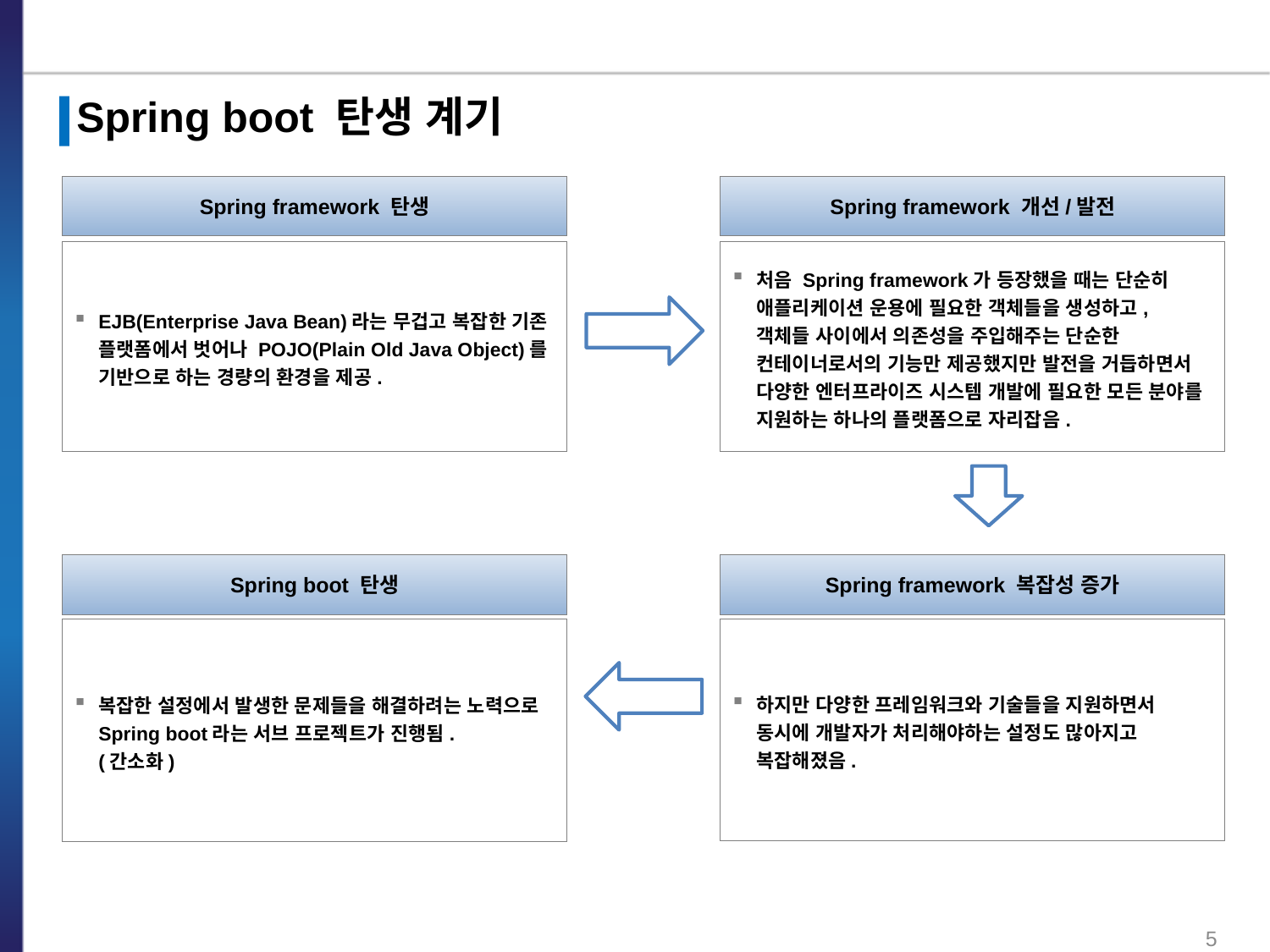

Spring boot 탄생 계기

Spring framework 탄생
Spring framework 개선/발전
EJB(Enterprise Java Bean)라는 무겁고 복잡한 기존 플랫폼에서 벗어나 POJO(Plain Old Java Object)를 기반으로 하는 경량의 환경을 제공.
처음 Spring framework가 등장했을 때는 단순히 애플리케이션 운용에 필요한 객체들을 생성하고, 객체들 사이에서 의존성을 주입해주는 단순한 컨테이너로서의 기능만 제공했지만 발전을 거듭하면서 다양한 엔터프라이즈 시스템 개발에 필요한 모든 분야를 지원하는 하나의 플랫폼으로 자리잡음.

Spring boot 탄생
Spring framework 복잡성 증가
복잡한 설정에서 발생한 문제들을 해결하려는 노력으로 Spring boot라는 서브 프로젝트가 진행됨.
(간소화)
하지만 다양한 프레임워크와 기술들을 지원하면서 동시에 개발자가 처리해야하는 설정도 많아지고 복잡해졌음.

5